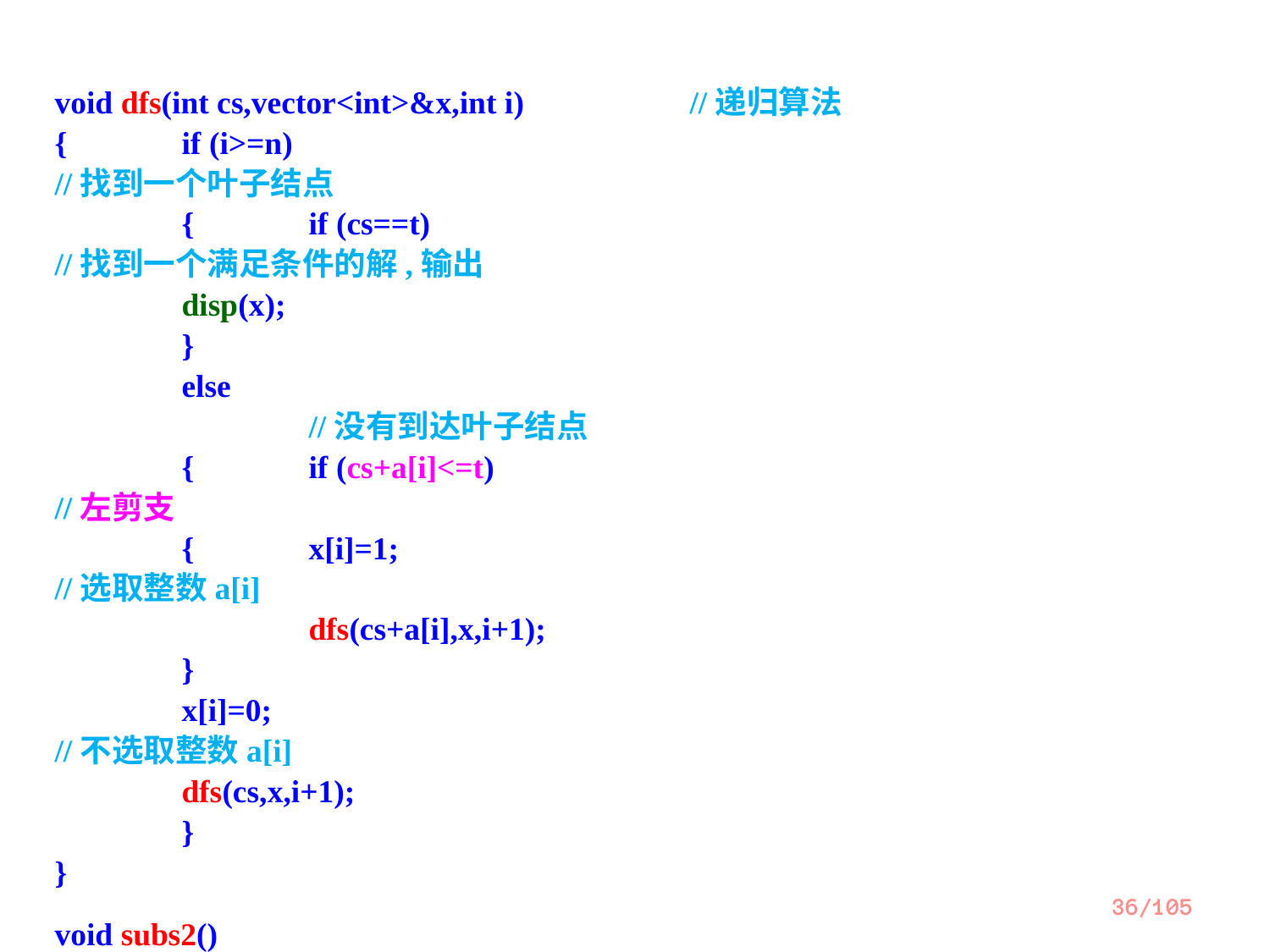

void dfs(int cs,vector<int>&x,int i) 		//递归算法
{ 	if (i>=n)								//找到一个叶子结点
      	{	if (cs==t)							//找到一个满足条件的解,输出
             	disp(x);
      	}
      	else										//没有到达叶子结点
      	{	if (cs+a[i]<=t) 						//左剪支
           	{	x[i]=1; 							//选取整数a[i]
                	dfs(cs+a[i],x,i+1);
           	}
           	x[i]=0;								//不选取整数a[i]
           	dfs(cs,x,i+1);
      	}
}
void subs2() 								//求解子集和问题
{	vector<int> x(n);						//定义解向量
     	dfs(0,x,0); 								//i从0开始
}
36/105